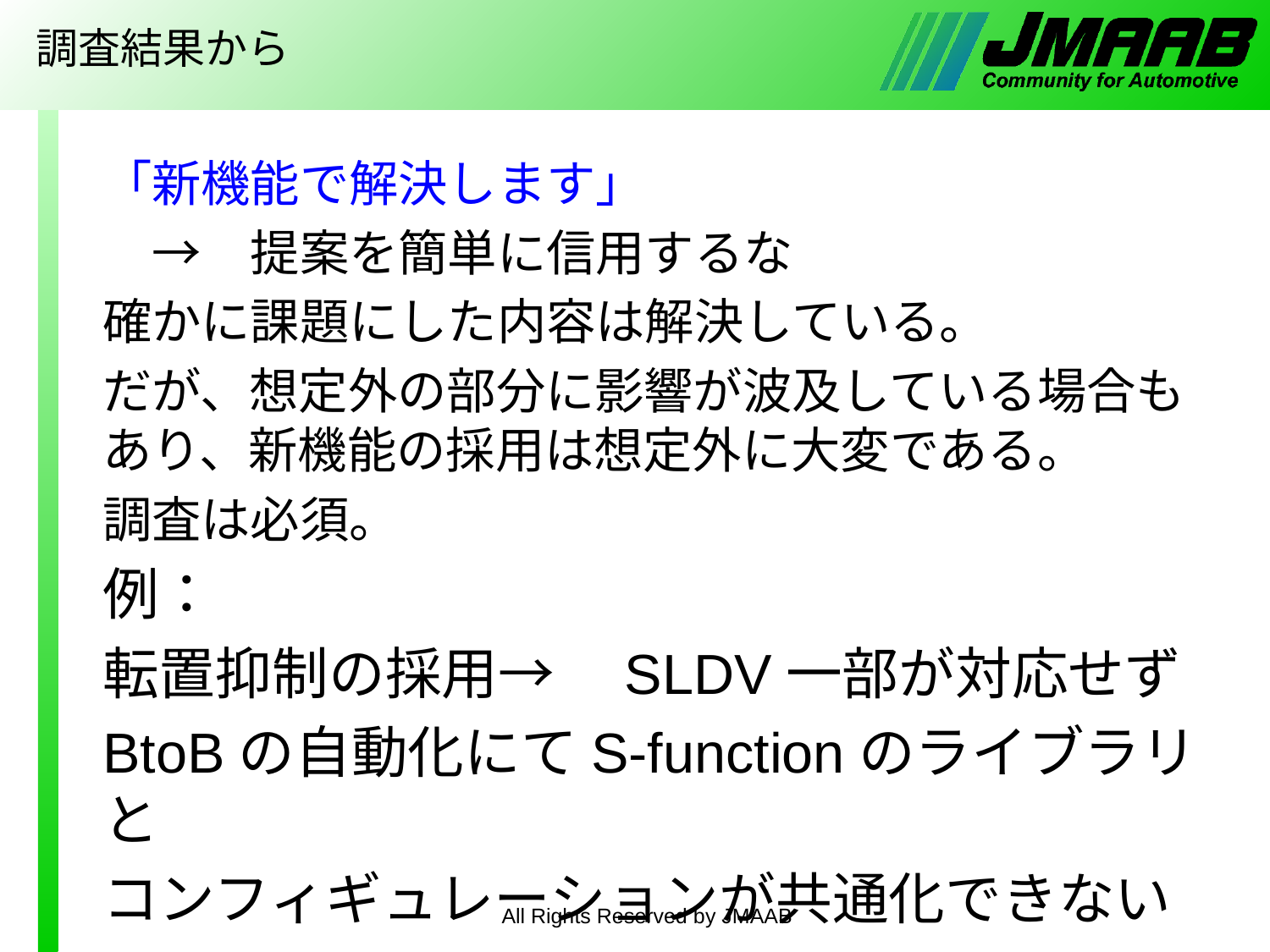

# 調査結果から
「新機能で解決します」
　→　提案を簡単に信用するな
確かに課題にした内容は解決している。
だが、想定外の部分に影響が波及している場合もあり、新機能の採用は想定外に大変である。
調査は必須。
例：
転置抑制の採用→　SLDV一部が対応せず
BtoBの自動化にてS-functionのライブラリと
コンフィギュレーションが共通化できない